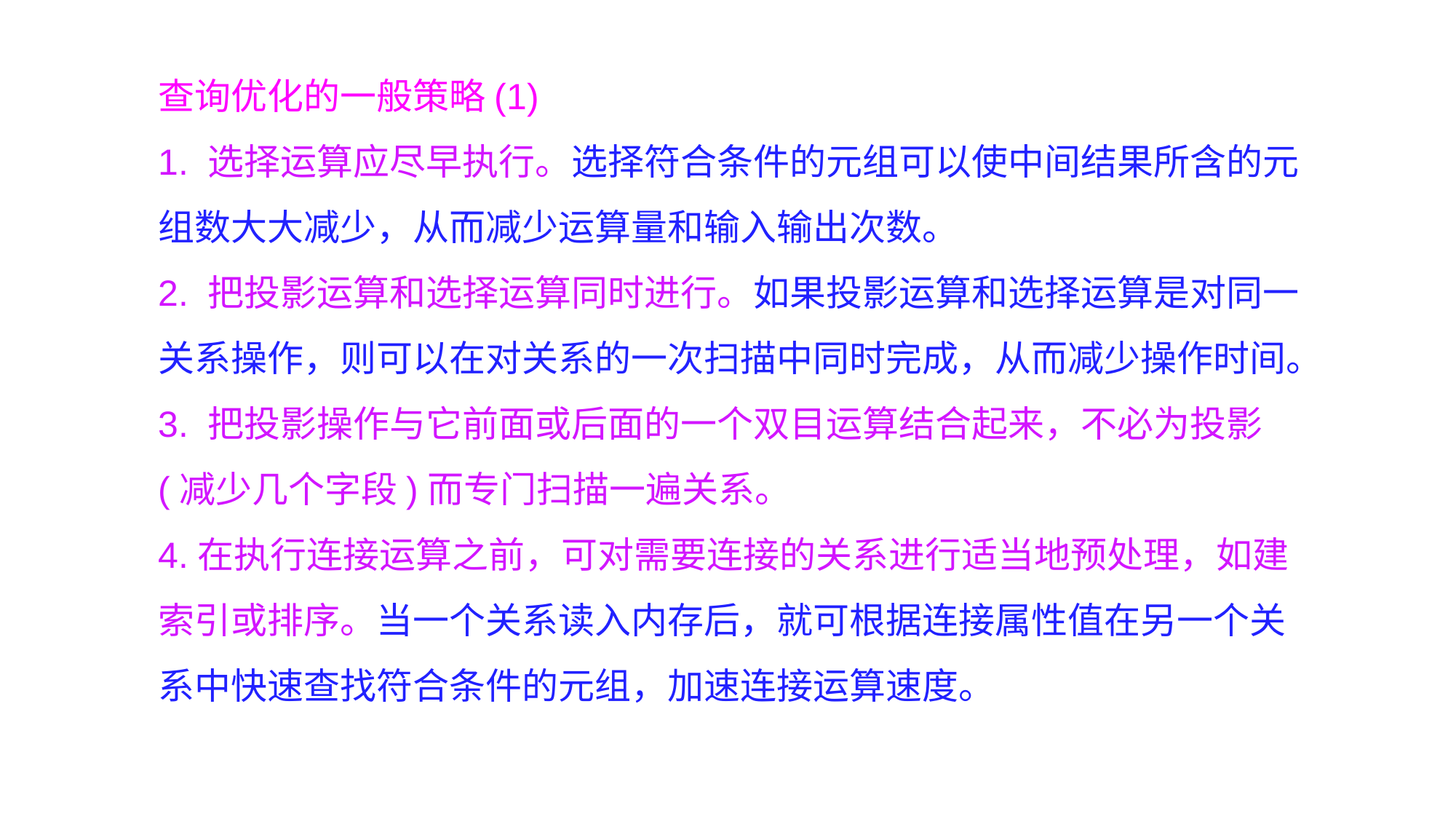

查询优化的一般策略(1)
1. 选择运算应尽早执行。选择符合条件的元组可以使中间结果所含的元组数大大减少，从而减少运算量和输入输出次数。
2. 把投影运算和选择运算同时进行。如果投影运算和选择运算是对同一关系操作，则可以在对关系的一次扫描中同时完成，从而减少操作时间。
3. 把投影操作与它前面或后面的一个双目运算结合起来，不必为投影(减少几个字段)而专门扫描一遍关系。
4.在执行连接运算之前，可对需要连接的关系进行适当地预处理，如建索引或排序。当一个关系读入内存后，就可根据连接属性值在另一个关系中快速查找符合条件的元组，加速连接运算速度。